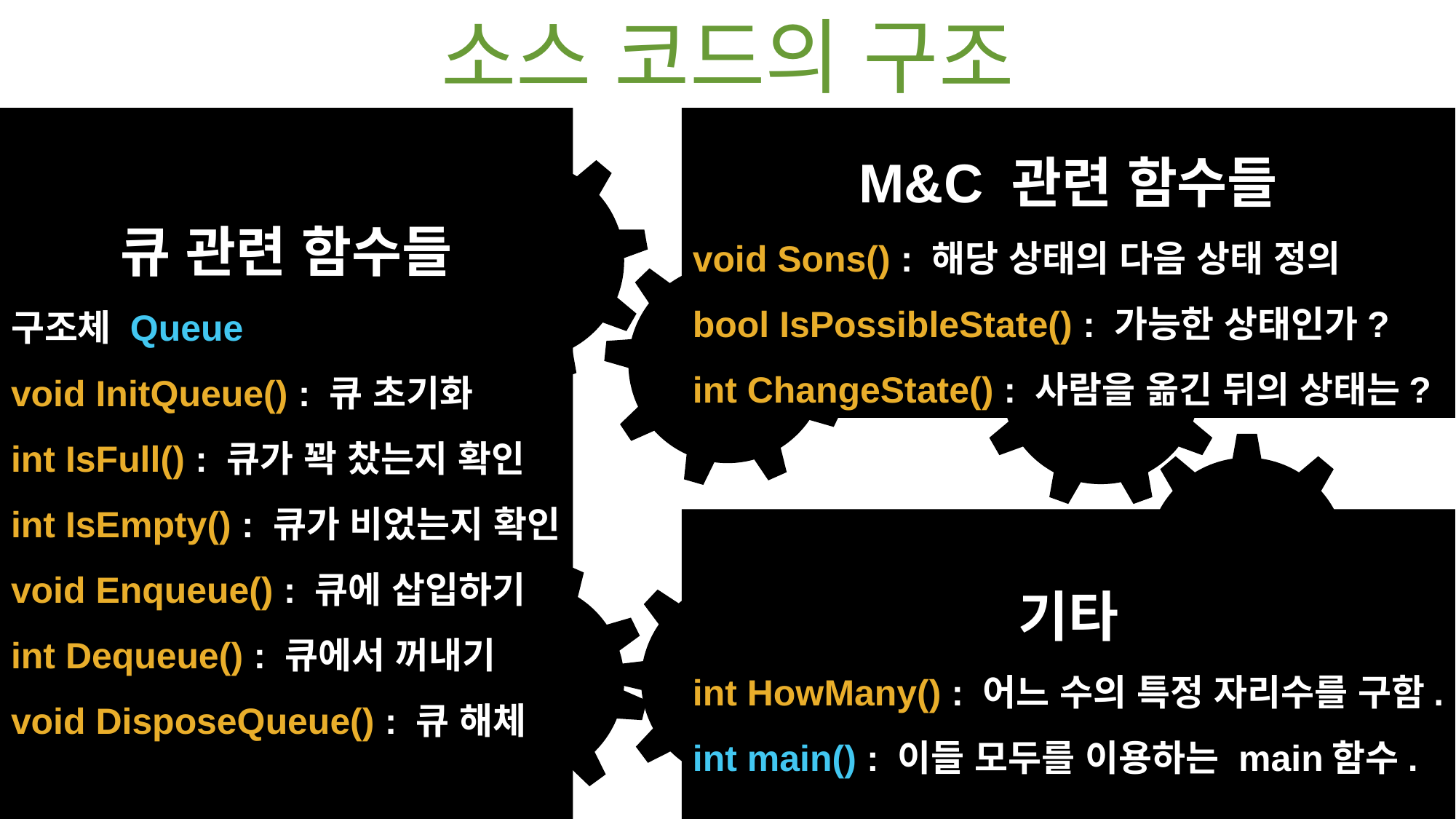

소스 코드의 구조
큐 관련 함수들
구조체 Queue
void InitQueue() : 큐 초기화
int IsFull() : 큐가 꽉 찼는지 확인
int IsEmpty() : 큐가 비었는지 확인
void Enqueue() : 큐에 삽입하기
int Dequeue() : 큐에서 꺼내기
void DisposeQueue() : 큐 해체
M&C 관련 함수들
void Sons() : 해당 상태의 다음 상태 정의
bool IsPossibleState() : 가능한 상태인가?
int ChangeState() : 사람을 옮긴 뒤의 상태는?

기타
int HowMany() : 어느 수의 특정 자리수를 구함.
int main() : 이들 모두를 이용하는 main함수.